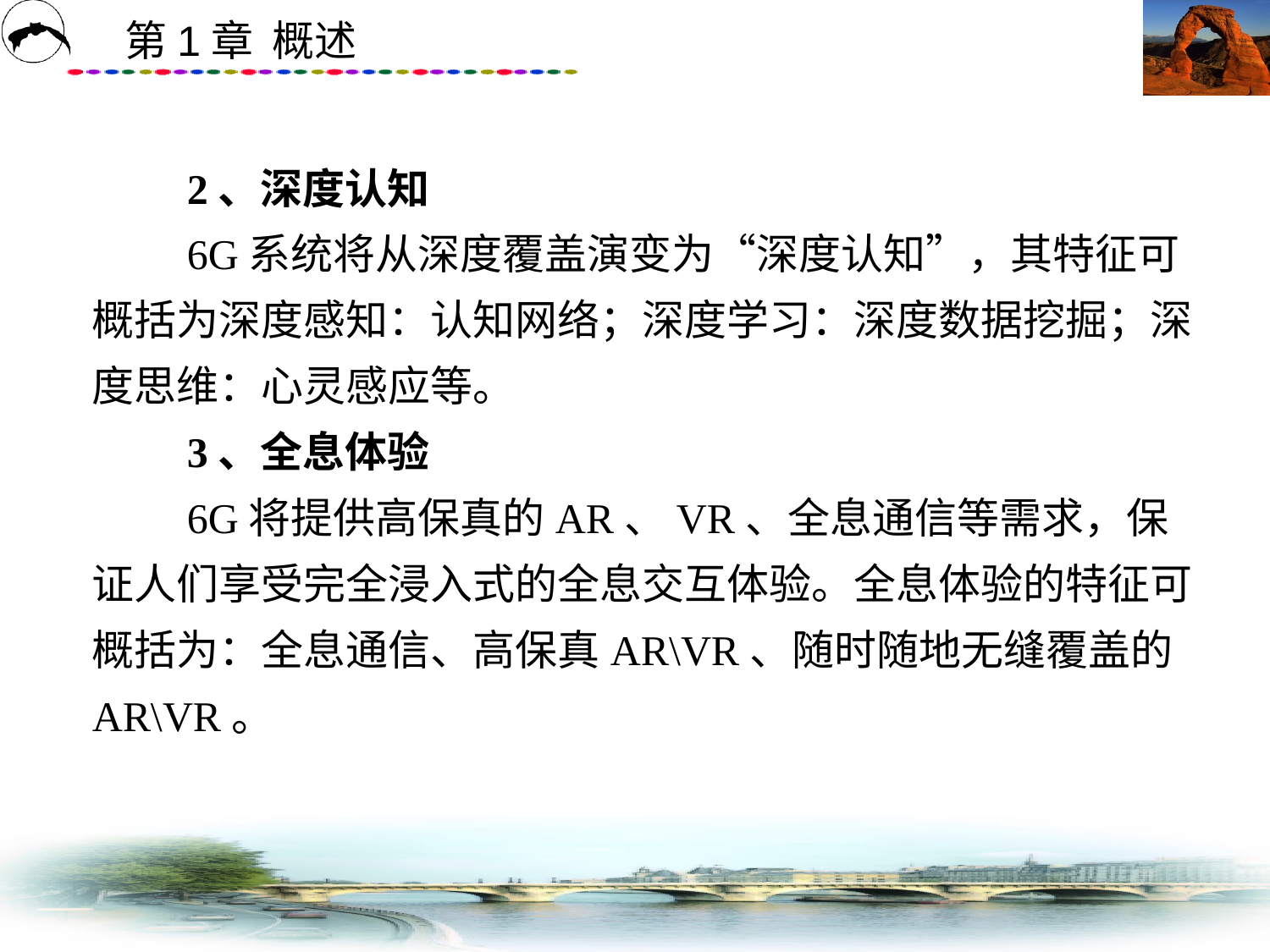

# 2、深度认知 　　6G系统将从深度覆盖演变为“深度认知”，其特征可概括为深度感知：认知网络；深度学习：深度数据挖掘；深度思维：心灵感应等。 　　3、全息体验 　　6G将提供高保真的AR、VR、全息通信等需求，保证人们享受完全浸入式的全息交互体验。全息体验的特征可概括为：全息通信、高保真AR\VR、随时随地无缝覆盖的AR\VR。